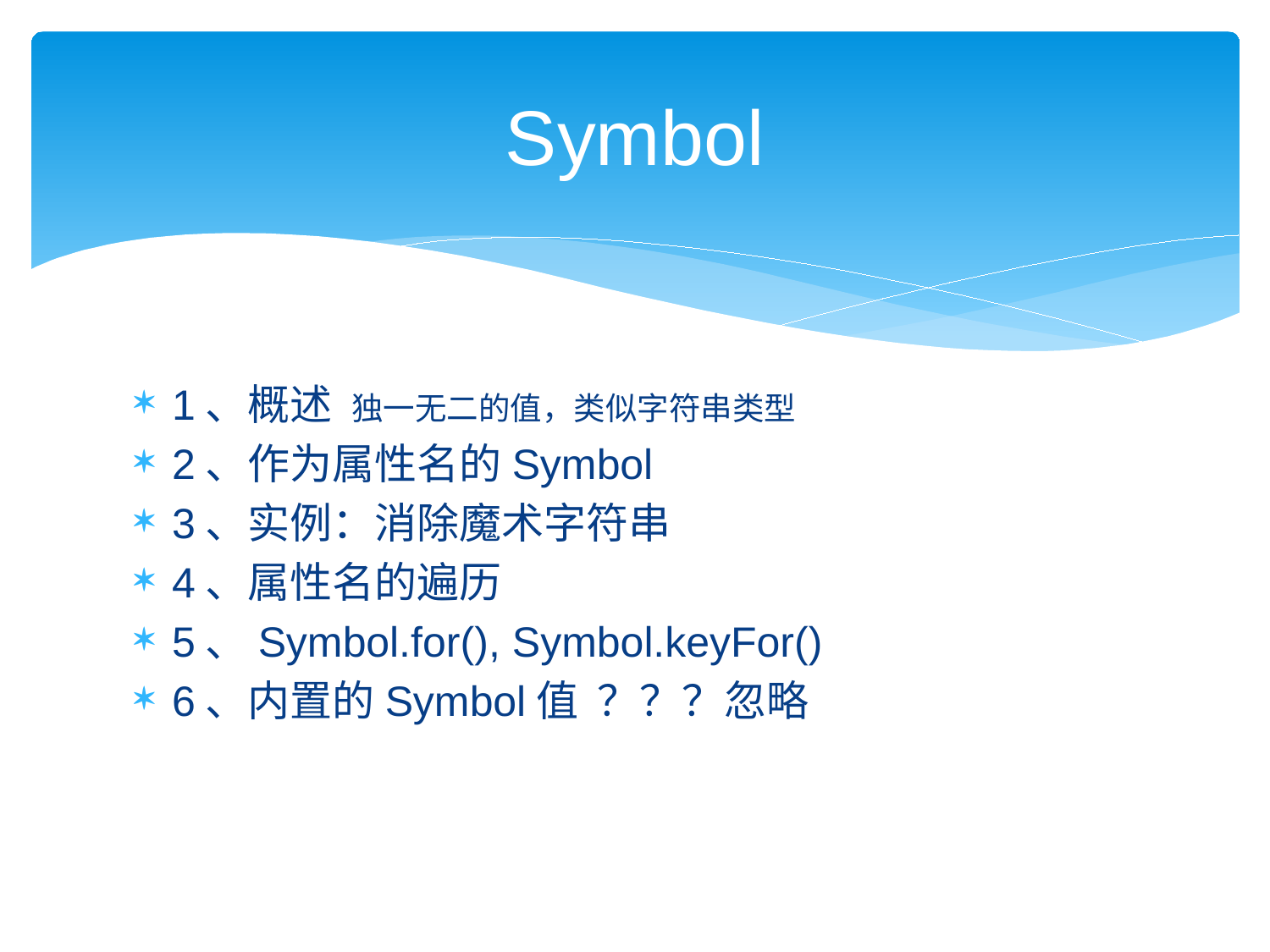

# Symbol
1、概述  独一无二的值，类似字符串类型
2、作为属性名的Symbol
3、实例：消除魔术字符串
4、属性名的遍历
5、Symbol.for(), Symbol.keyFor()
6、内置的Symbol值  ？？？忽略